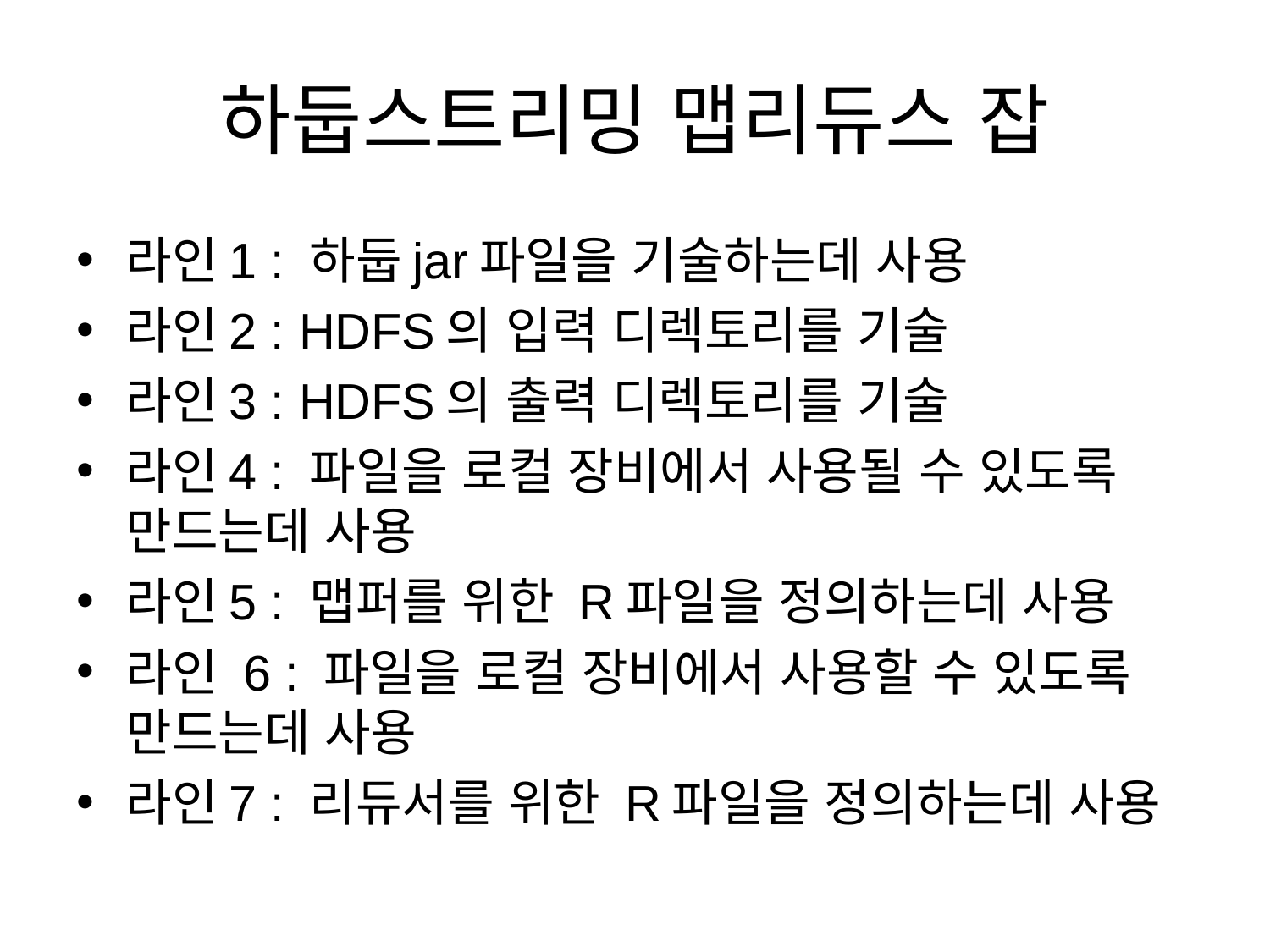

# 하둡스트리밍 맵리듀스 잡
라인1 : 하둡jar파일을 기술하는데 사용
라인2 : HDFS의 입력 디렉토리를 기술
라인3 : HDFS의 출력 디렉토리를 기술
라인4 : 파일을 로컬 장비에서 사용될 수 있도록 만드는데 사용
라인5 : 맵퍼를 위한 R파일을 정의하는데 사용
라인 6 : 파일을 로컬 장비에서 사용할 수 있도록 만드는데 사용
라인7 : 리듀서를 위한 R파일을 정의하는데 사용